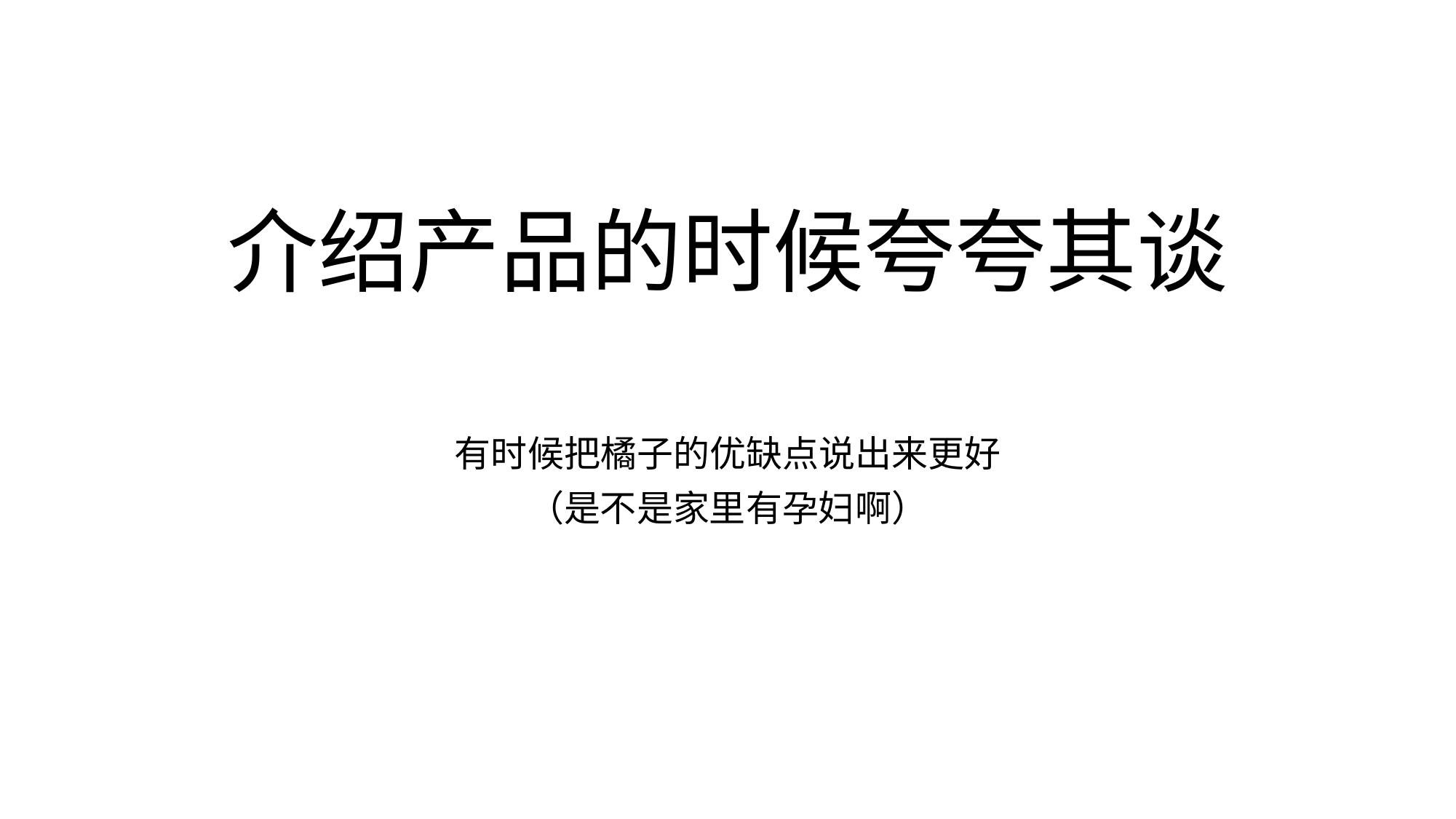

# 介绍产品的时候夸夸其谈
有时候把橘子的优缺点说出来更好
（是不是家里有孕妇啊）